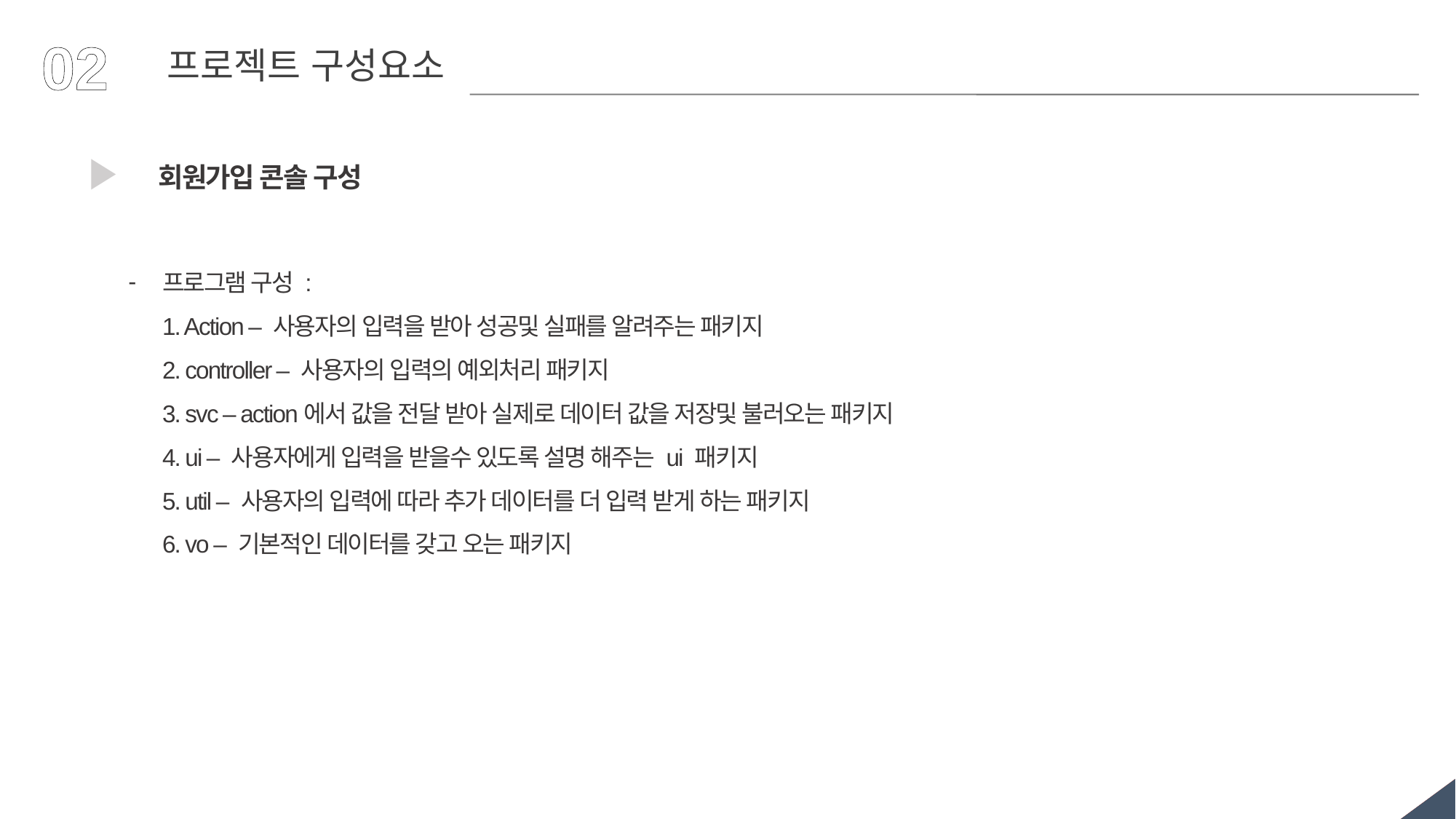

02
프로젝트 구성요소
▶
회원가입 콘솔 구성
프로그램 구성 :
	1. Action – 사용자의 입력을 받아 성공및 실패를 알려주는 패키지
	2. controller – 사용자의 입력의 예외처리 패키지
	3. svc – action에서 값을 전달 받아 실제로 데이터 값을 저장및 불러오는 패키지
	4. ui – 사용자에게 입력을 받을수 있도록 설명 해주는 ui 패키지
	5. util – 사용자의 입력에 따라 추가 데이터를 더 입력 받게 하는 패키지
	6. vo – 기본적인 데이터를 갖고 오는 패키지